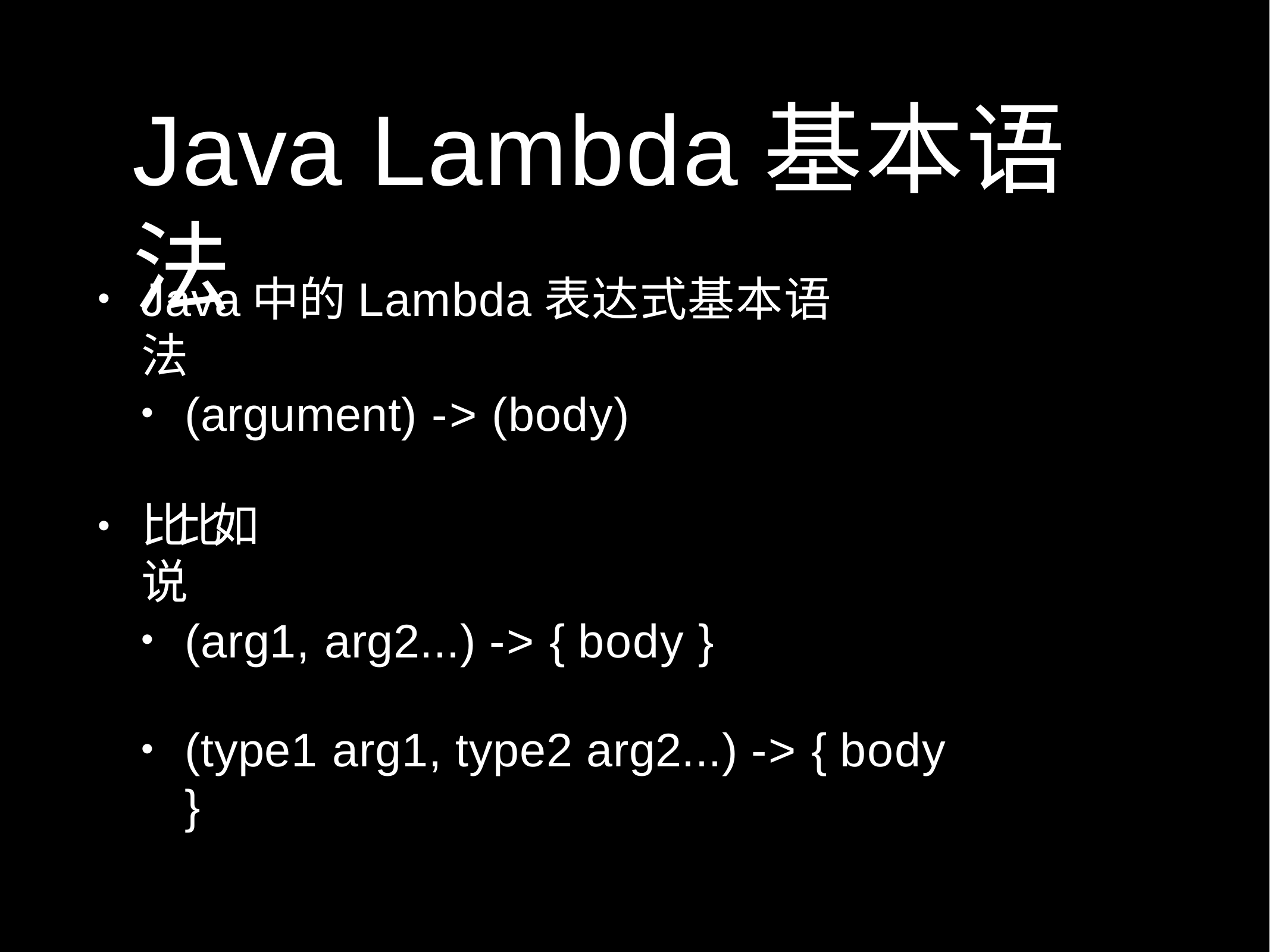

# Java	Lambda基本语法
Java中的Lambda表达式基本语法
•
(argument)	->	(body)
•
⽐比如说
•
(arg1,	arg2...)	->	{	body	}
•
(type1	arg1,	type2	arg2...)	->	{	body	}
•